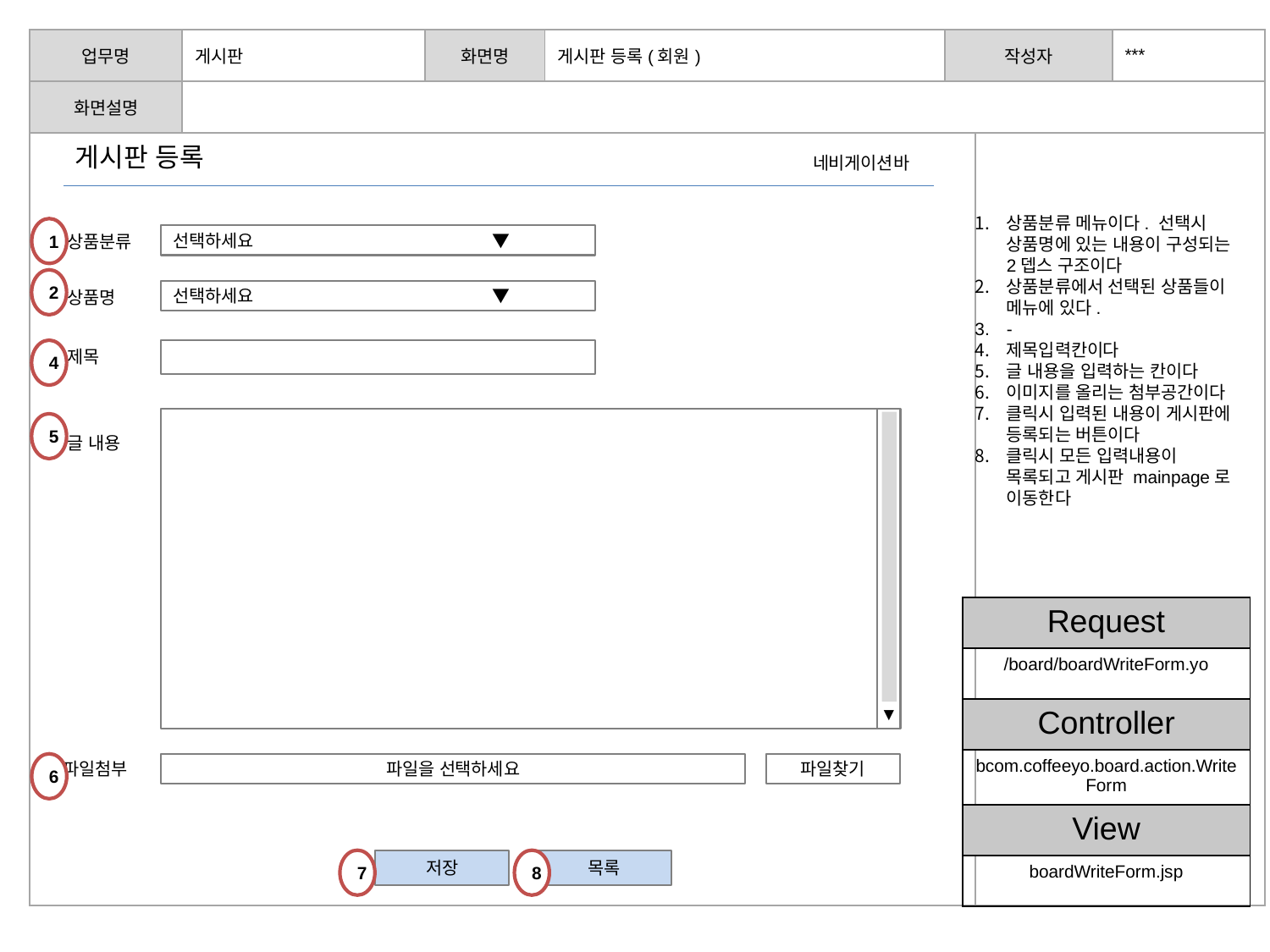

| 업무명 | 게시판 | 화면명 | 게시판 등록(회원) | 작성자 |  | \*\*\* |
| --- | --- | --- | --- | --- | --- | --- |
| 화면설명 |  |  |  |  |  |  |
|  |  |  |  |  |  |  |
게시판 등록
네비게이션바
상품분류 메뉴이다. 선택시 상품명에 있는 내용이 구성되는 2뎁스 구조이다
상품분류에서 선택된 상품들이 메뉴에 있다.
-
제목입력칸이다
글 내용을 입력하는 칸이다
이미지를 올리는 첨부공간이다
클릭시 입력된 내용이 게시판에 등록되는 버튼이다
클릭시 모든 입력내용이 목록되고 게시판 mainpage로 이동한다
1
상품분류
선택하세요                                                 ▼
2
상품명
선택하세요                                                 ▼
제목
4

5
글 내용
| Request |
| --- |
| /board/boardWriteForm.yo |
| Controller |
| bcom.coffeeyo.board.action.WriteForm |
| View |
| boardWriteForm.jsp |
▼
파일첨부
6
파일을 선택하세요
파일찾기
7
저장
8
목록